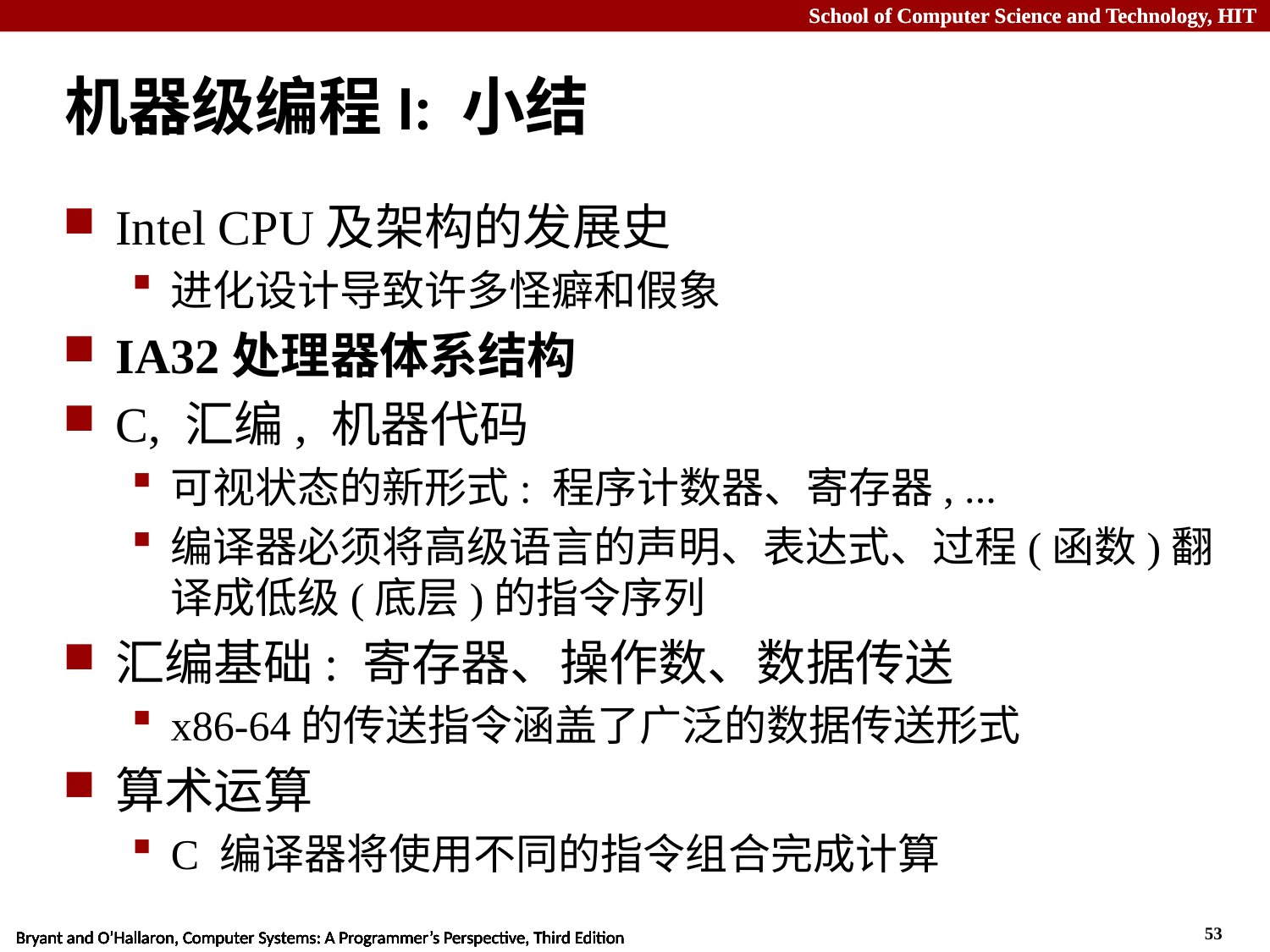

# 机器级编程I: 小结
Intel CPU及架构的发展史
进化设计导致许多怪癖和假象
IA32处理器体系结构
C, 汇编, 机器代码
可视状态的新形式: 程序计数器、寄存器, ...
编译器必须将高级语言的声明、表达式、过程(函数)翻译成低级(底层)的指令序列
汇编基础: 寄存器、操作数、数据传送
x86-64的传送指令涵盖了广泛的数据传送形式
算术运算
C 编译器将使用不同的指令组合完成计算